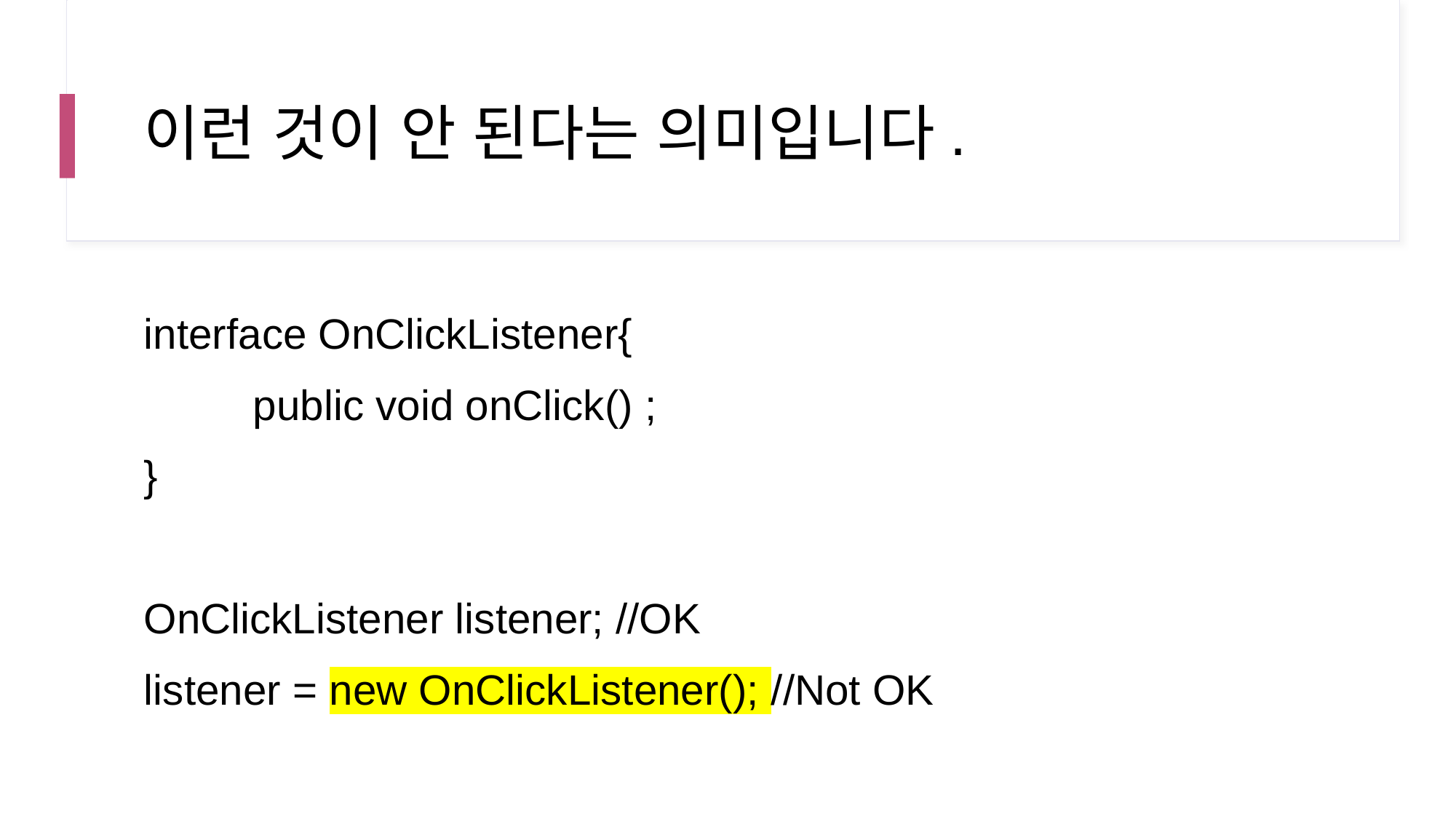

# 이런 것이 안 된다는 의미입니다.
interface OnClickListener{
	public void onClick() ;
}

OnClickListener listener; //OK
listener = new OnClickListener(); //Not OK